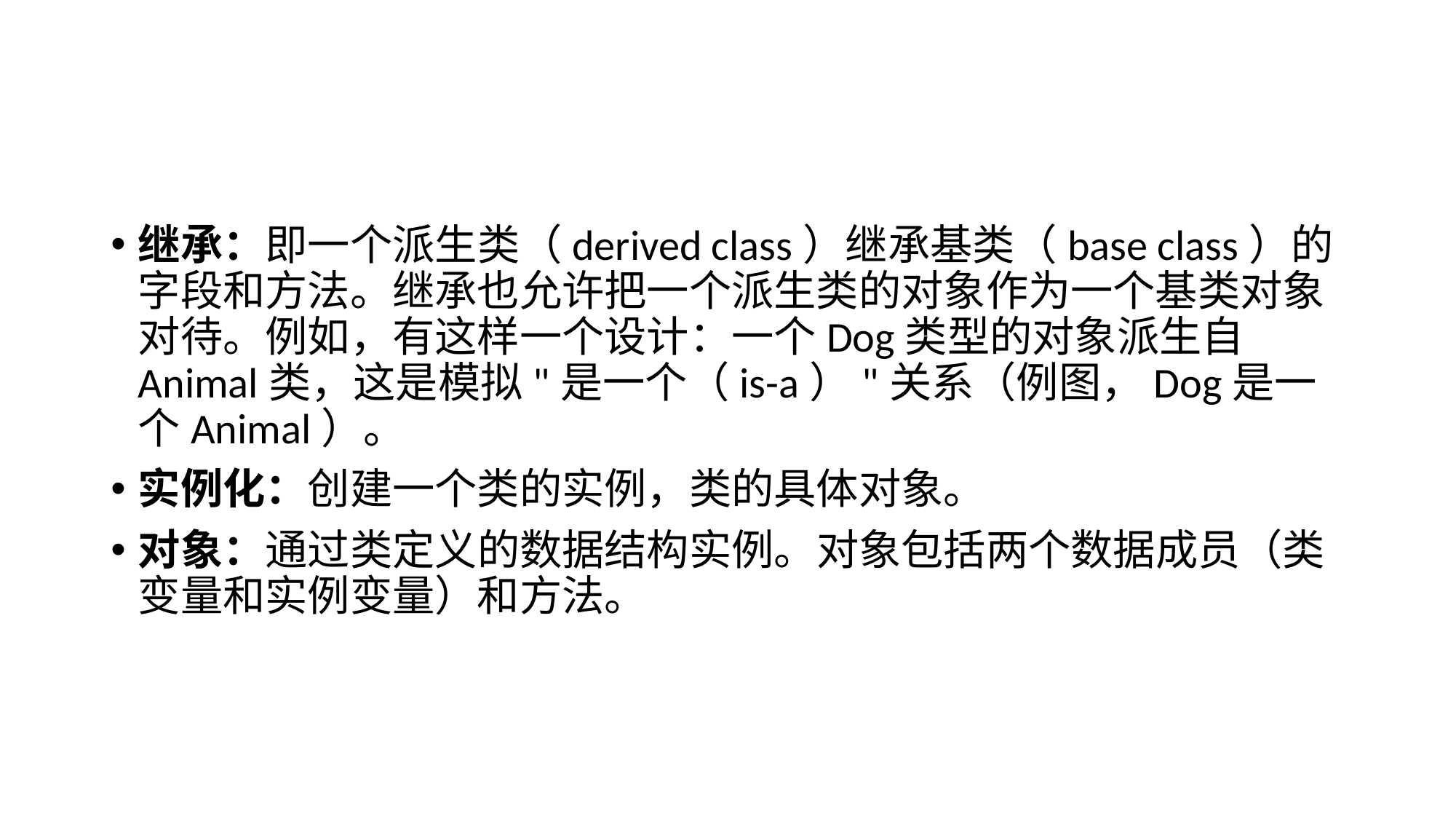

#
继承：即一个派生类（derived class）继承基类（base class）的字段和方法。继承也允许把一个派生类的对象作为一个基类对象对待。例如，有这样一个设计：一个Dog类型的对象派生自Animal类，这是模拟"是一个（is-a）"关系（例图，Dog是一个Animal）。
实例化：创建一个类的实例，类的具体对象。
对象：通过类定义的数据结构实例。对象包括两个数据成员（类变量和实例变量）和方法。